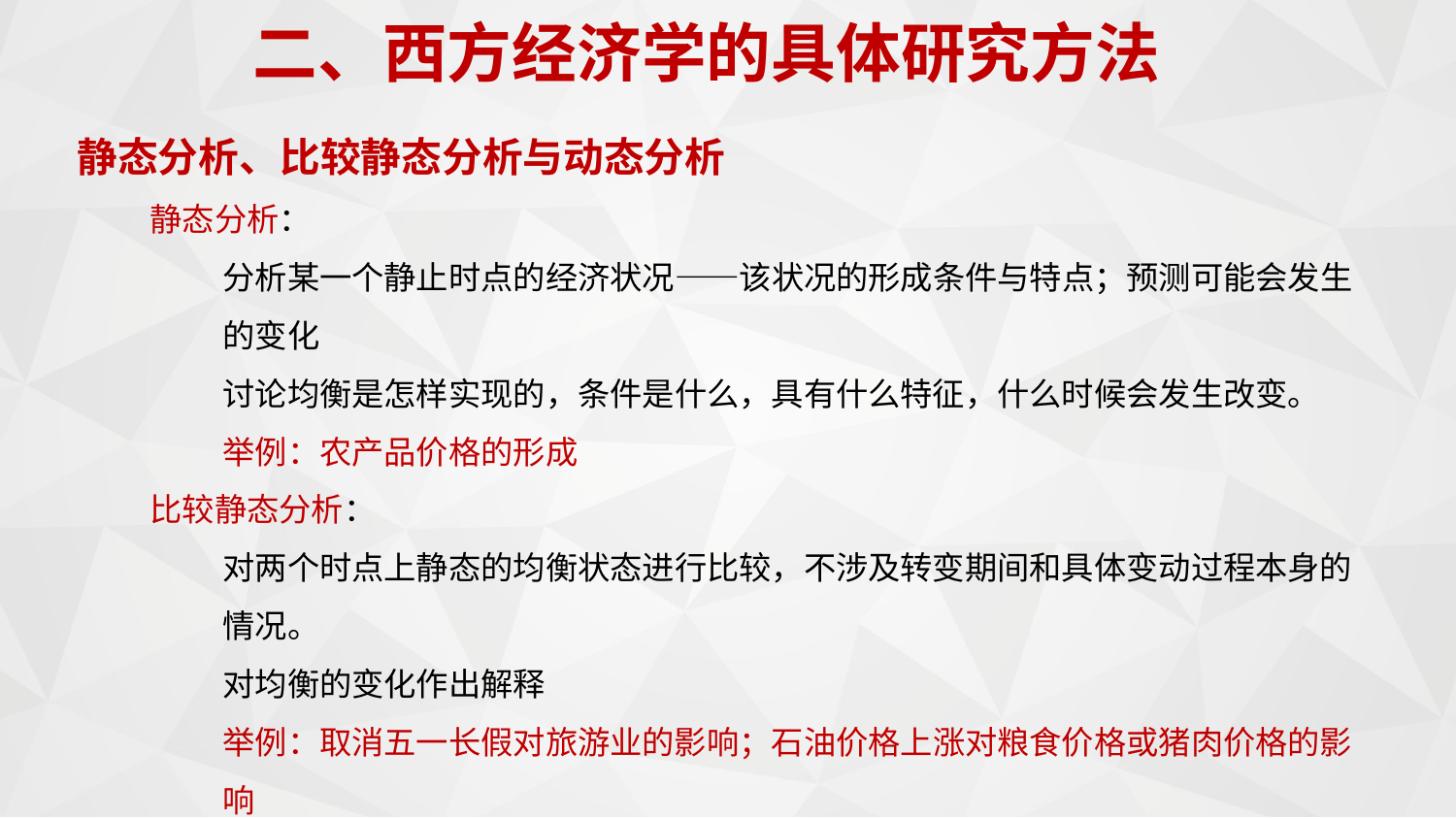

二、西方经济学的具体研究方法
静态分析、比较静态分析与动态分析
静态分析：
分析某一个静止时点的经济状况——该状况的形成条件与特点；预测可能会发生的变化
讨论均衡是怎样实现的，条件是什么，具有什么特征，什么时候会发生改变。
举例：农产品价格的形成
比较静态分析：
对两个时点上静态的均衡状态进行比较，不涉及转变期间和具体变动过程本身的情况。
对均衡的变化作出解释
举例：取消五一长假对旅游业的影响；石油价格上涨对粮食价格或猪肉价格的影响